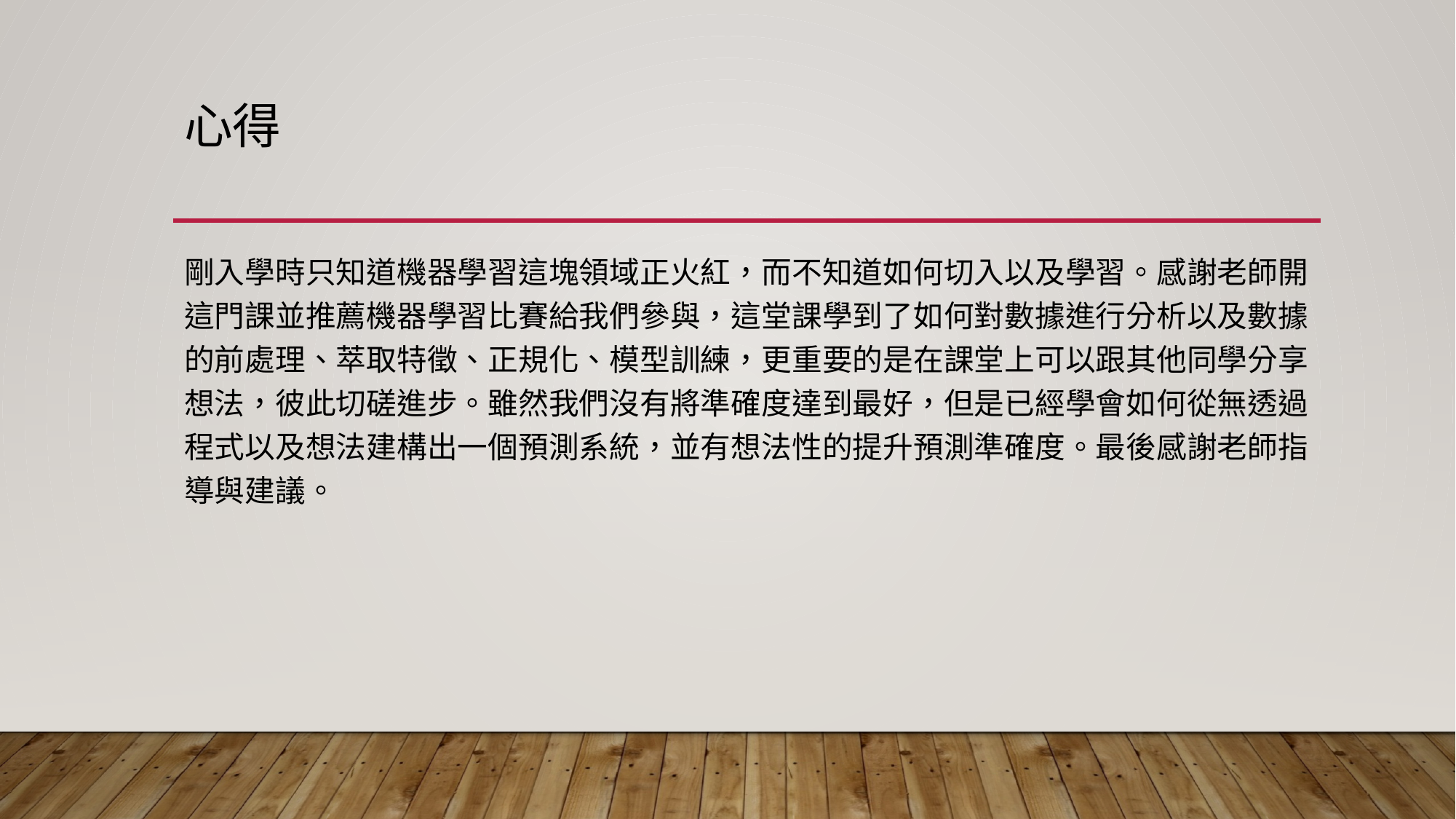

# 心得
剛入學時只知道機器學習這塊領域正火紅，而不知道如何切入以及學習。感謝老師開這門課並推薦機器學習比賽給我們參與，這堂課學到了如何對數據進行分析以及數據的前處理、萃取特徵、正規化、模型訓練，更重要的是在課堂上可以跟其他同學分享想法，彼此切磋進步。雖然我們沒有將準確度達到最好，但是已經學會如何從無透過程式以及想法建構出一個預測系統，並有想法性的提升預測準確度。最後感謝老師指導與建議。